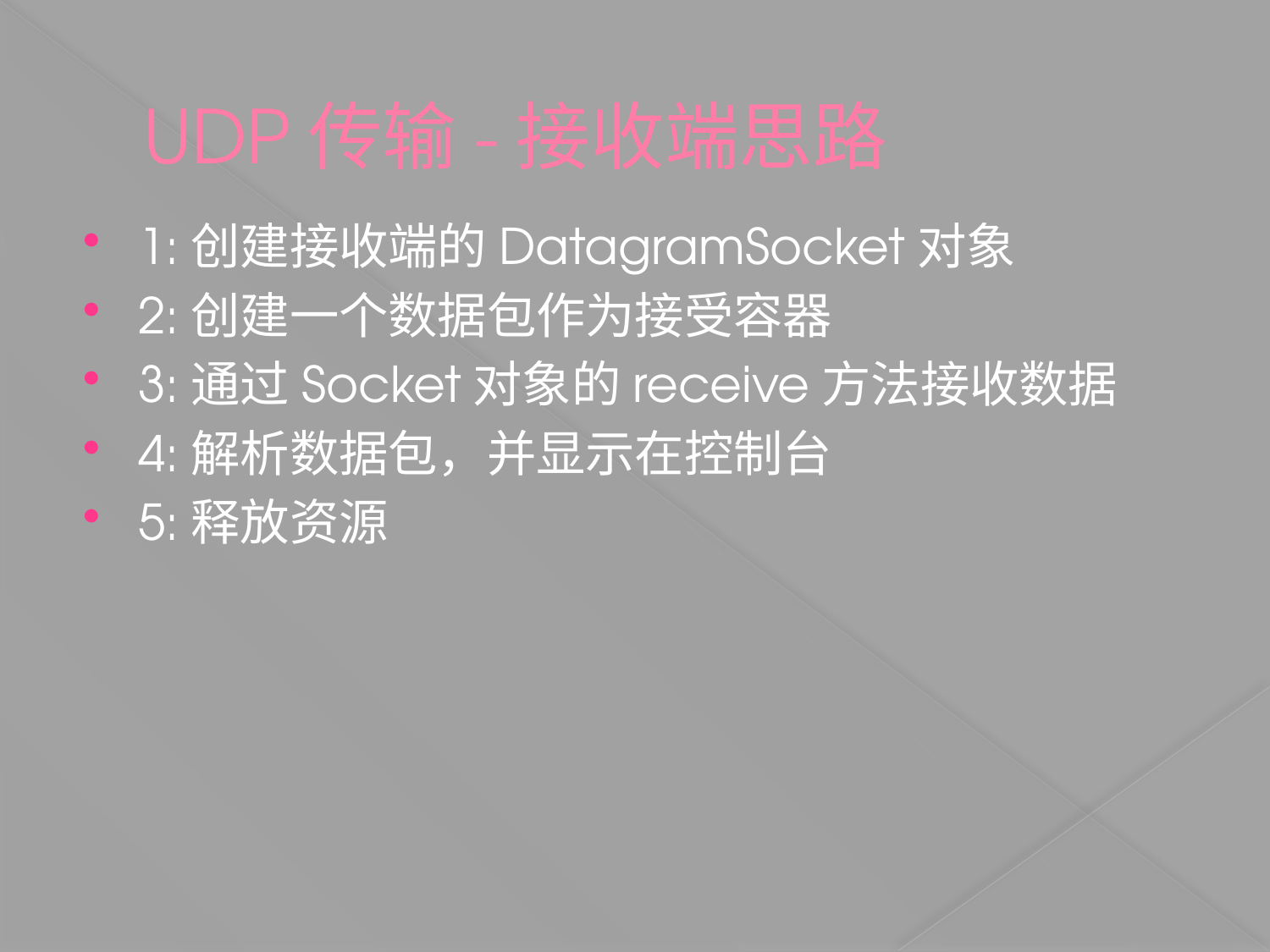

# UDP传输-接收端思路
1:创建接收端的DatagramSocket对象
2:创建一个数据包作为接受容器
3:通过Socket对象的receive方法接收数据
4:解析数据包，并显示在控制台
5:释放资源